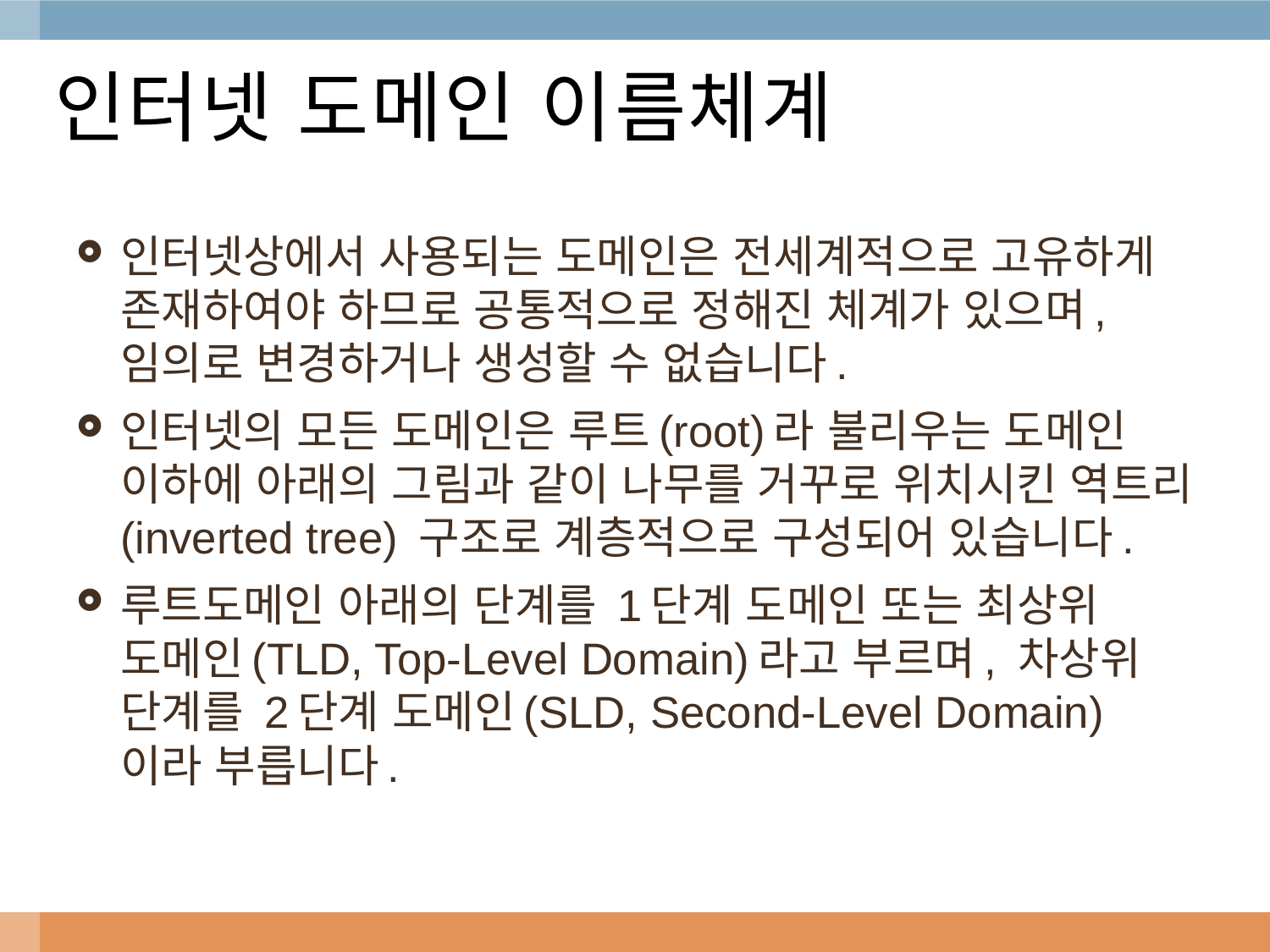

# 인터넷 도메인 이름체계
인터넷상에서 사용되는 도메인은 전세계적으로 고유하게 존재하여야 하므로 공통적으로 정해진 체계가 있으며, 임의로 변경하거나 생성할 수 없습니다.
인터넷의 모든 도메인은 루트(root)라 불리우는 도메인 이하에 아래의 그림과 같이 나무를 거꾸로 위치시킨 역트리(inverted tree) 구조로 계층적으로 구성되어 있습니다.
루트도메인 아래의 단계를 1단계 도메인 또는 최상위 도메인(TLD, Top-Level Domain)라고 부르며, 차상위 단계를 2단계 도메인(SLD, Second-Level Domain)이라 부릅니다.